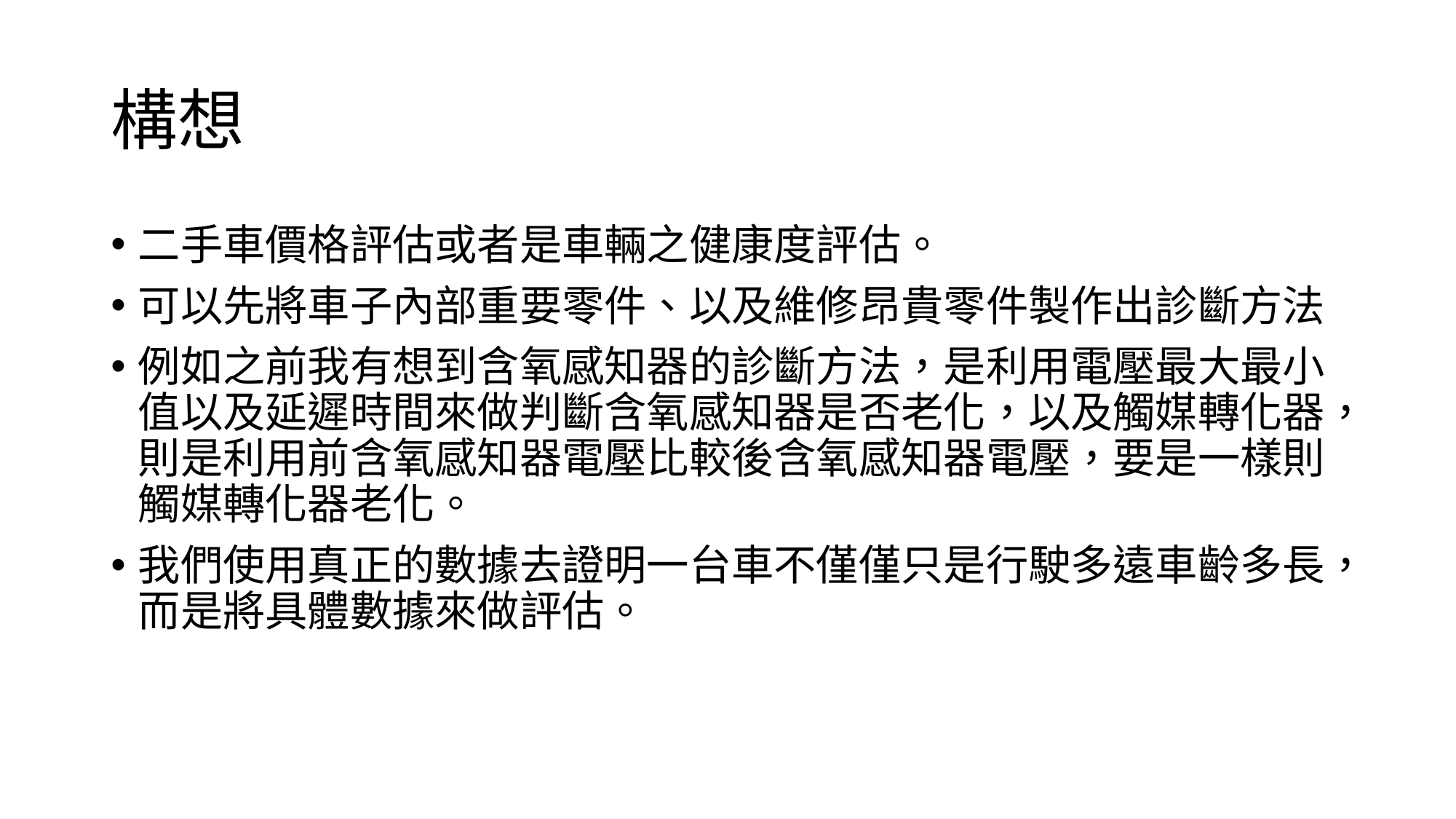

# 構想
二手車價格評估或者是車輛之健康度評估。
可以先將車子內部重要零件、以及維修昂貴零件製作出診斷方法
例如之前我有想到含氧感知器的診斷方法，是利用電壓最大最小值以及延遲時間來做判斷含氧感知器是否老化，以及觸媒轉化器，則是利用前含氧感知器電壓比較後含氧感知器電壓，要是一樣則觸媒轉化器老化。
我們使用真正的數據去證明一台車不僅僅只是行駛多遠車齡多長，而是將具體數據來做評估。